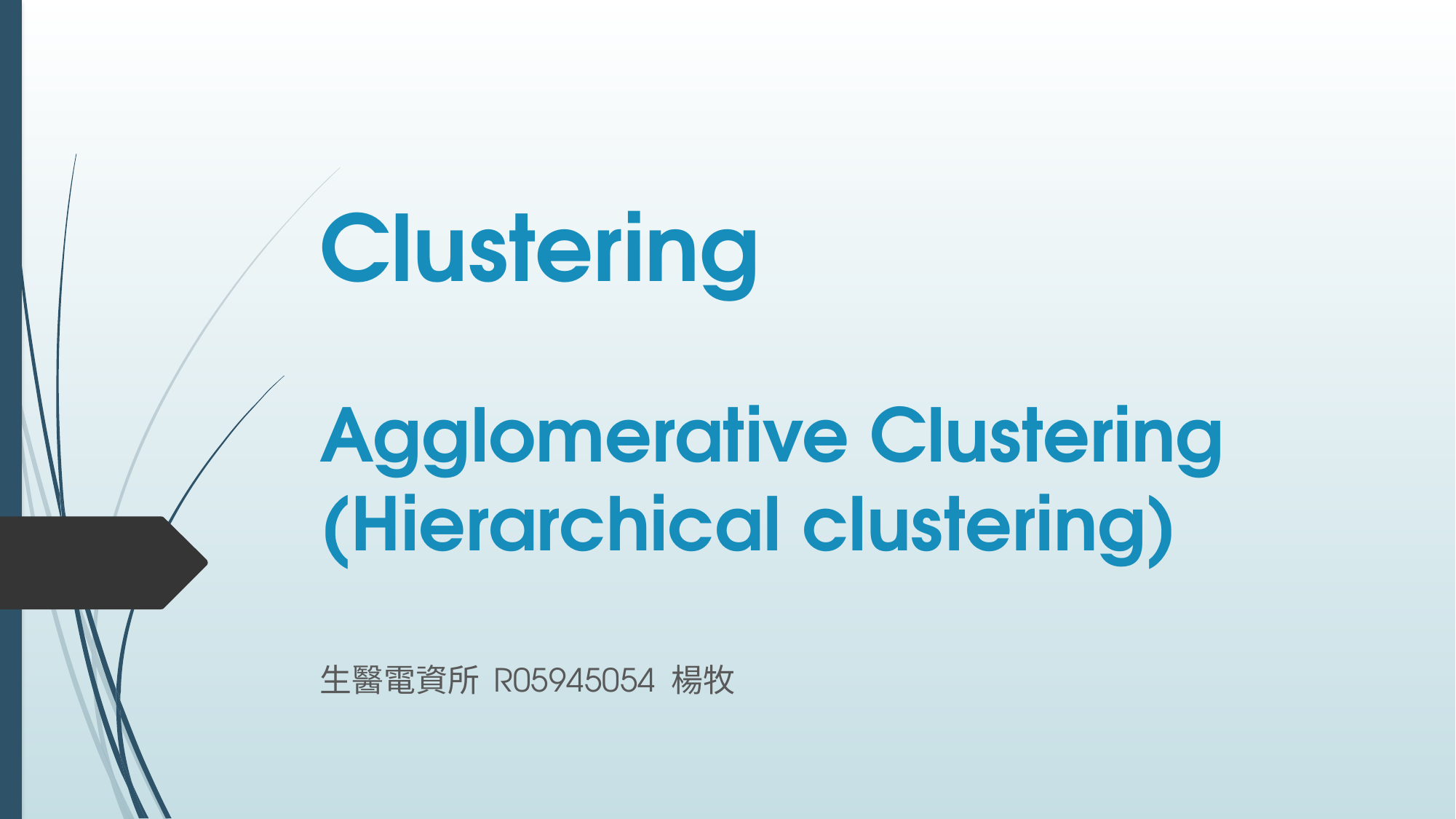

# Clustering Agglomerative Clustering (Hierarchical clustering)

生醫電資所 R05945054 楊牧